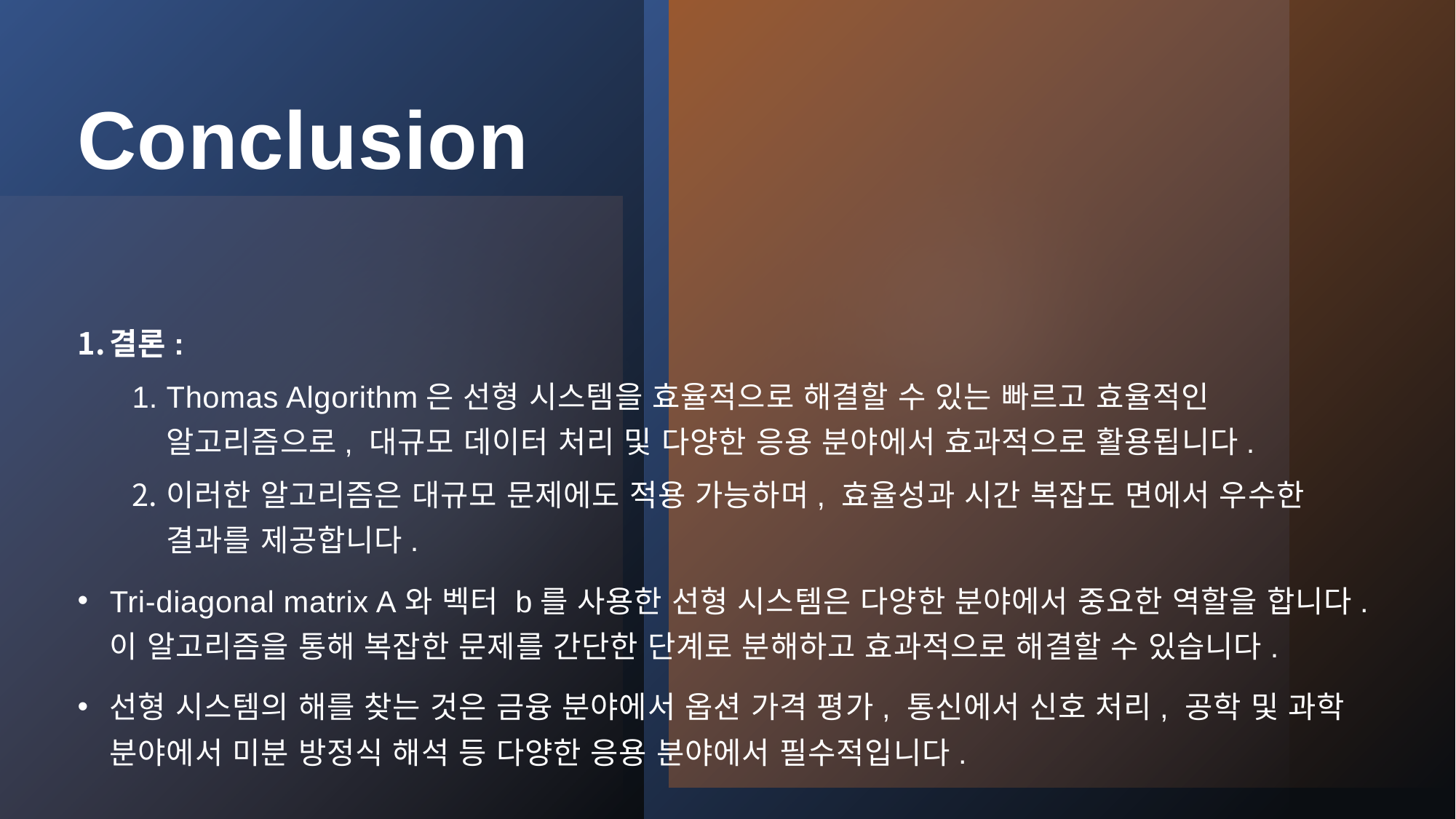

# Conclusion
결론:
Thomas Algorithm은 선형 시스템을 효율적으로 해결할 수 있는 빠르고 효율적인 알고리즘으로, 대규모 데이터 처리 및 다양한 응용 분야에서 효과적으로 활용됩니다.
이러한 알고리즘은 대규모 문제에도 적용 가능하며, 효율성과 시간 복잡도 면에서 우수한 결과를 제공합니다.
Tri-diagonal matrix A와 벡터 b를 사용한 선형 시스템은 다양한 분야에서 중요한 역할을 합니다. 이 알고리즘을 통해 복잡한 문제를 간단한 단계로 분해하고 효과적으로 해결할 수 있습니다.
선형 시스템의 해를 찾는 것은 금융 분야에서 옵션 가격 평가, 통신에서 신호 처리, 공학 및 과학 분야에서 미분 방정식 해석 등 다양한 응용 분야에서 필수적입니다.